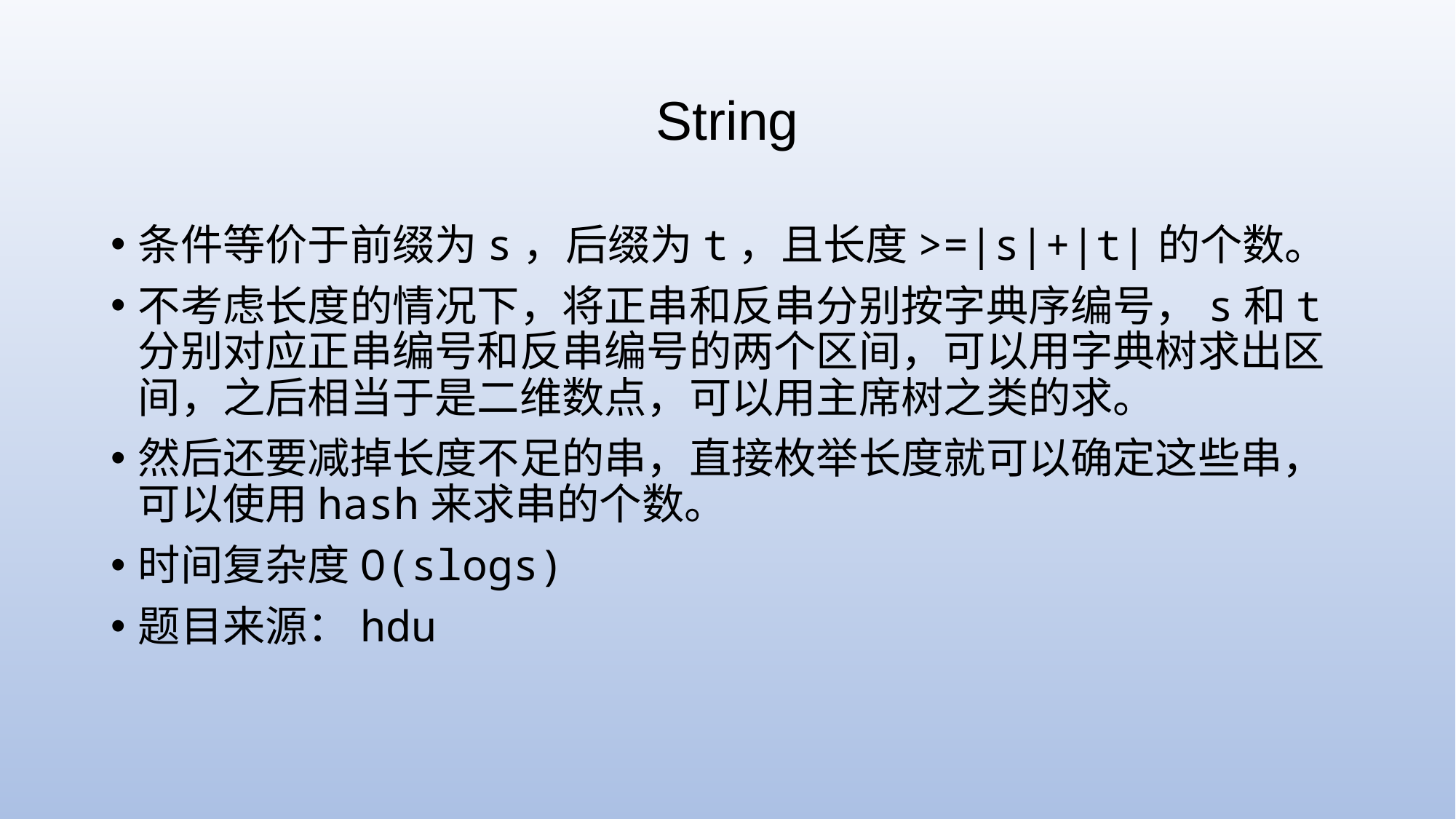

# String
条件等价于前缀为s，后缀为t，且长度>=|s|+|t|的个数。
不考虑长度的情况下，将正串和反串分别按字典序编号，s和t分别对应正串编号和反串编号的两个区间，可以用字典树求出区间，之后相当于是二维数点，可以用主席树之类的求。
然后还要减掉长度不足的串，直接枚举长度就可以确定这些串，可以使用hash来求串的个数。
时间复杂度O(slogs)
题目来源：hdu